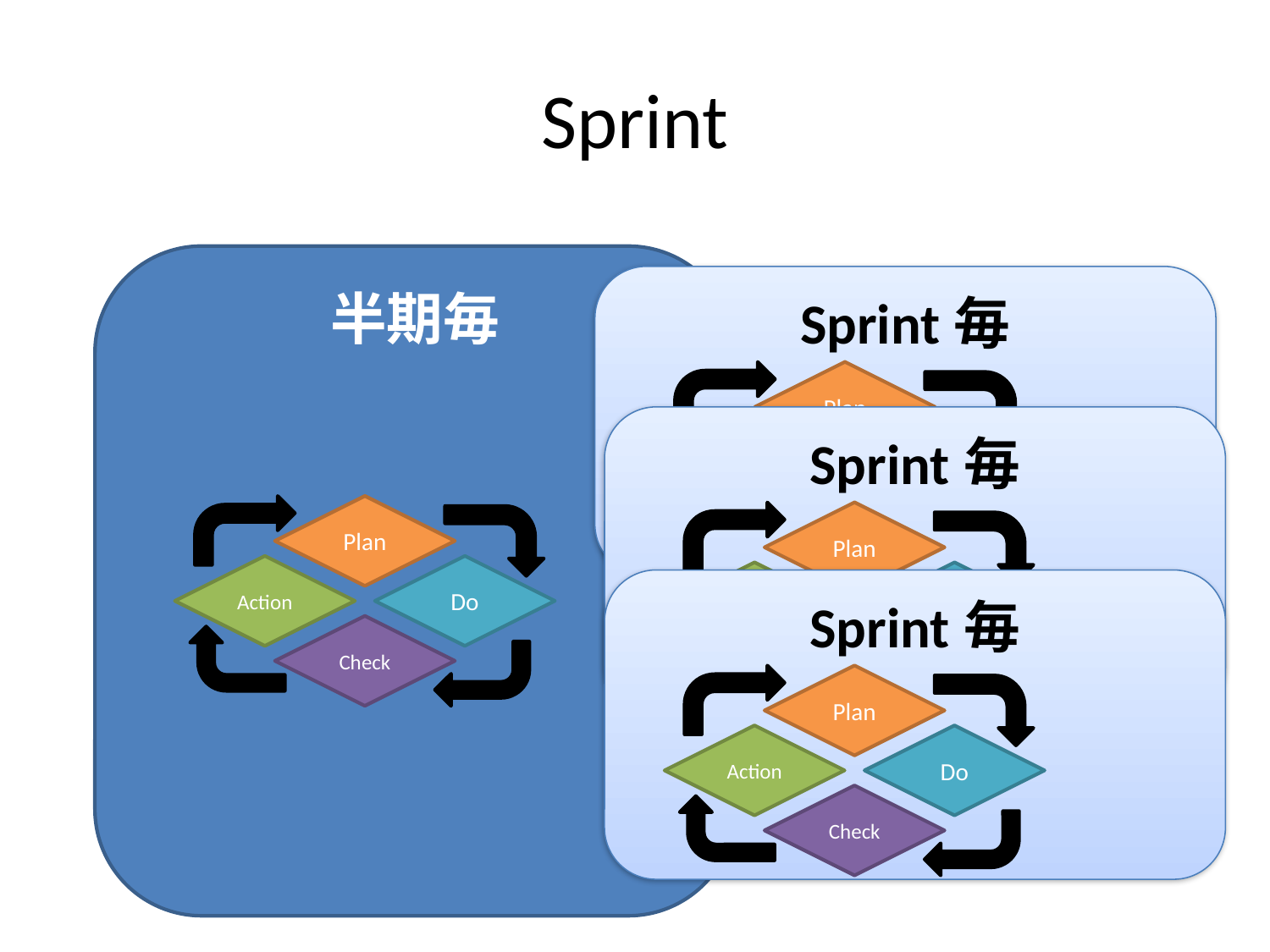

# Sprint
半期毎
Sprint毎

Plan
Action
Do

Check

Sprint毎

Plan
Action
Do

Check

Plan
Action
Do

Check

Sprint毎

Plan
Action
Do

Check